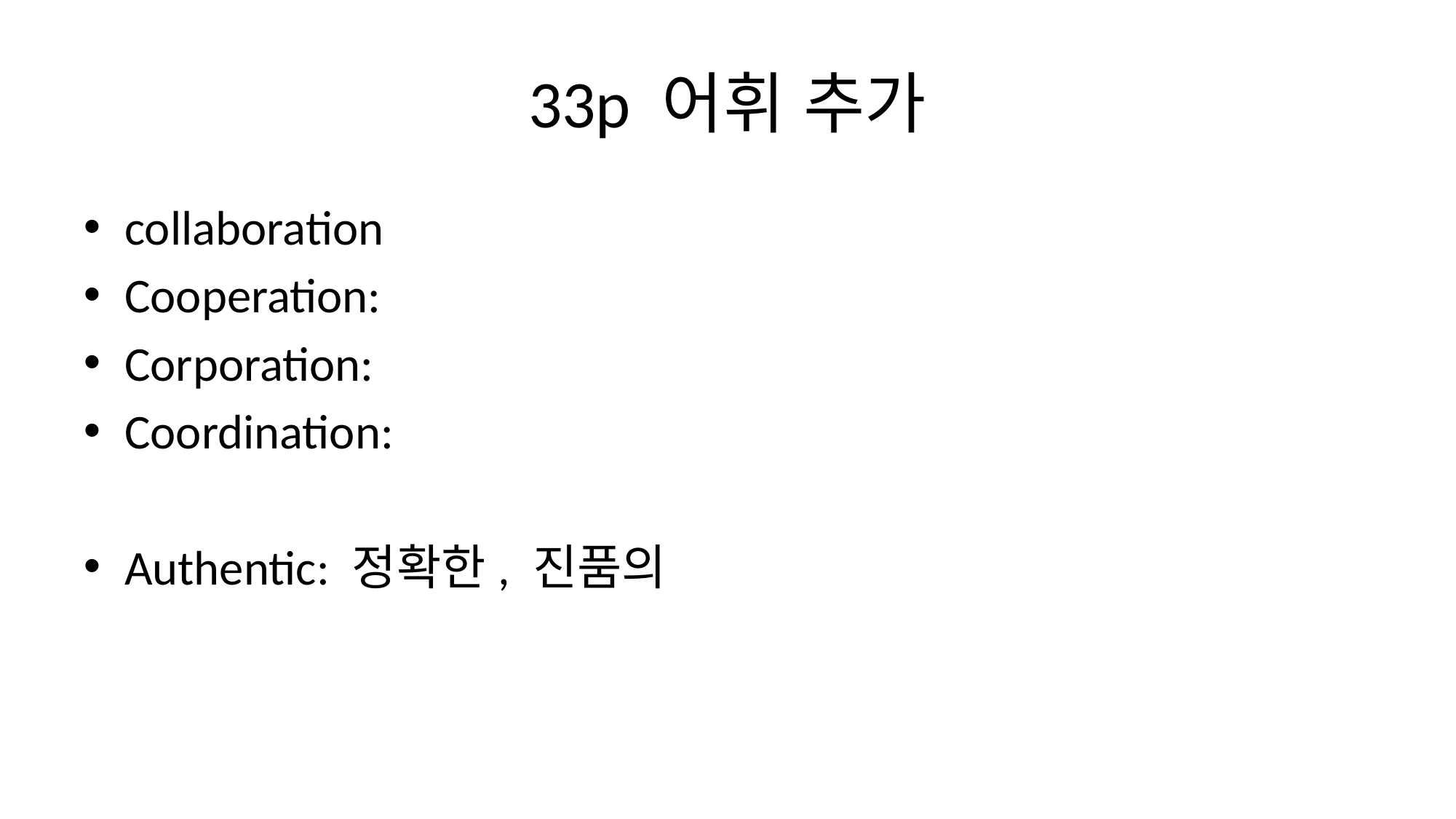

# 33p 어휘 추가
collaboration
Cooperation:
Corporation:
Coordination:

Authentic: 정확한, 진품의